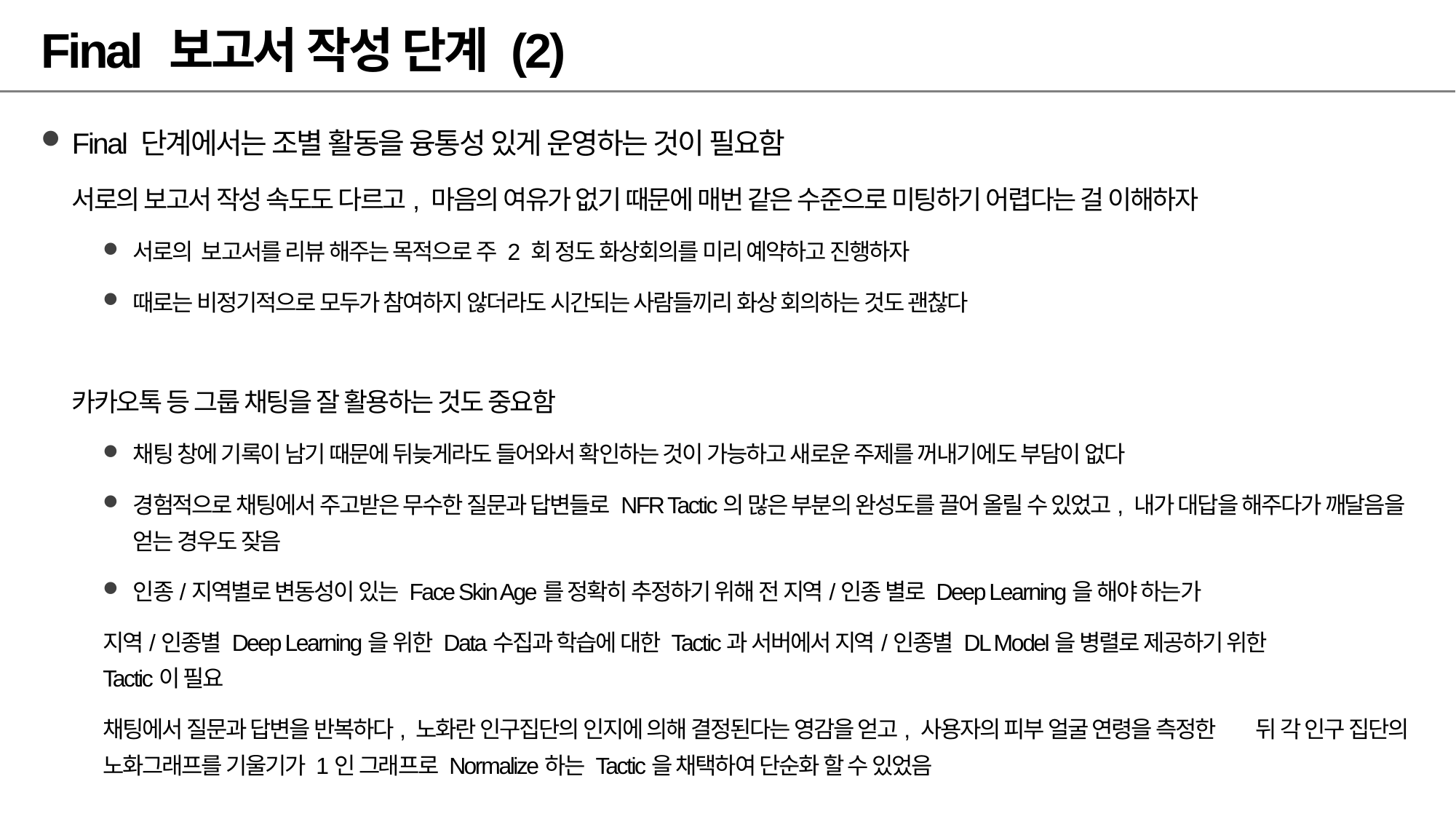

# Final 보고서 작성 단계 (2)
Final 단계에서는 조별 활동을 융통성 있게 운영하는 것이 필요함
서로의 보고서 작성 속도도 다르고, 마음의 여유가 없기 때문에 매번 같은 수준으로 미팅하기 어렵다는 걸 이해하자
서로의  보고서를 리뷰 해주는 목적으로 주 2 회 정도 화상회의를 미리 예약하고 진행하자
때로는 비정기적으로 모두가 참여하지 않더라도 시간되는 사람들끼리 화상 회의하는 것도 괜찮다

카카오톡 등 그룹 채팅을 잘 활용하는 것도 중요함
채팅 창에 기록이 남기 때문에 뒤늦게라도 들어와서 확인하는 것이 가능하고 새로운 주제를 꺼내기에도 부담이 없다
경험적으로 채팅에서 주고받은 무수한 질문과 답변들로 NFR Tactic의 많은 부분의 완성도를 끌어 올릴 수 있었고, 내가 대답을 해주다가 깨달음을 얻는 경우도 잦음
인종/지역별로 변동성이 있는 Face Skin Age를 정확히 추정하기 위해 전 지역/인종 별로 Deep Learning을 해야 하는가
	지역/인종별 Deep Learning을 위한 Data수집과 학습에 대한 Tactic과 서버에서 지역/인종별 DL Model을 병렬로 제공하기 위한 	Tactic이 필요
	채팅에서 질문과 답변을 반복하다, 노화란 인구집단의 인지에 의해 결정된다는 영감을 얻고, 사용자의 피부 얼굴 연령을 측정한 	뒤 각 인구 집단의 노화그래프를 기울기가 1인 그래프로 Normalize하는 Tactic을 채택하여 단순화 할 수 있었음